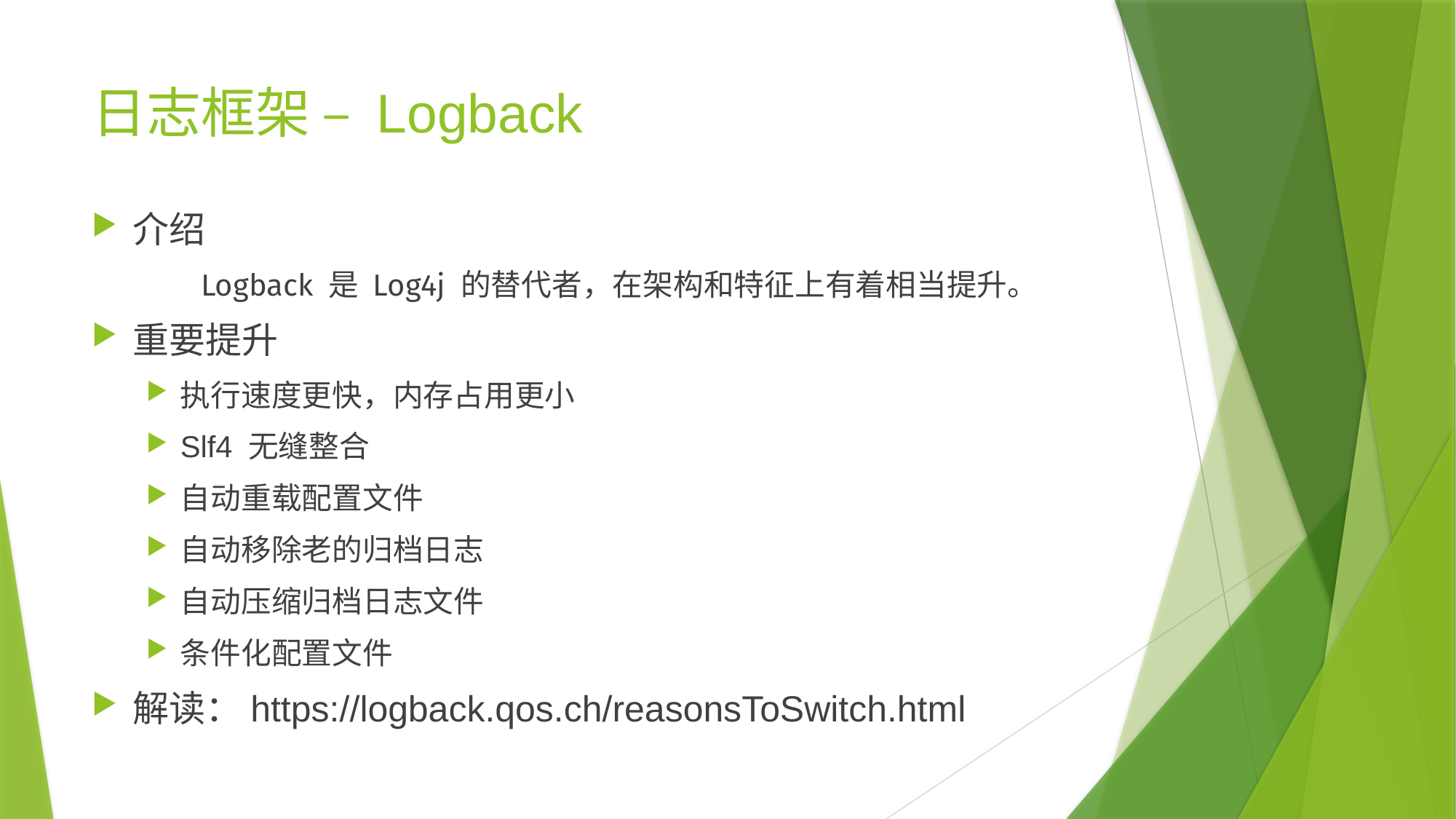

# 日志框架 – Logback
介绍
	Logback 是 Log4j 的替代者，在架构和特征上有着相当提升。
重要提升
执行速度更快，内存占用更小
Slf4 无缝整合
自动重载配置文件
自动移除老的归档日志
自动压缩归档日志文件
条件化配置文件
解读：https://logback.qos.ch/reasonsToSwitch.html